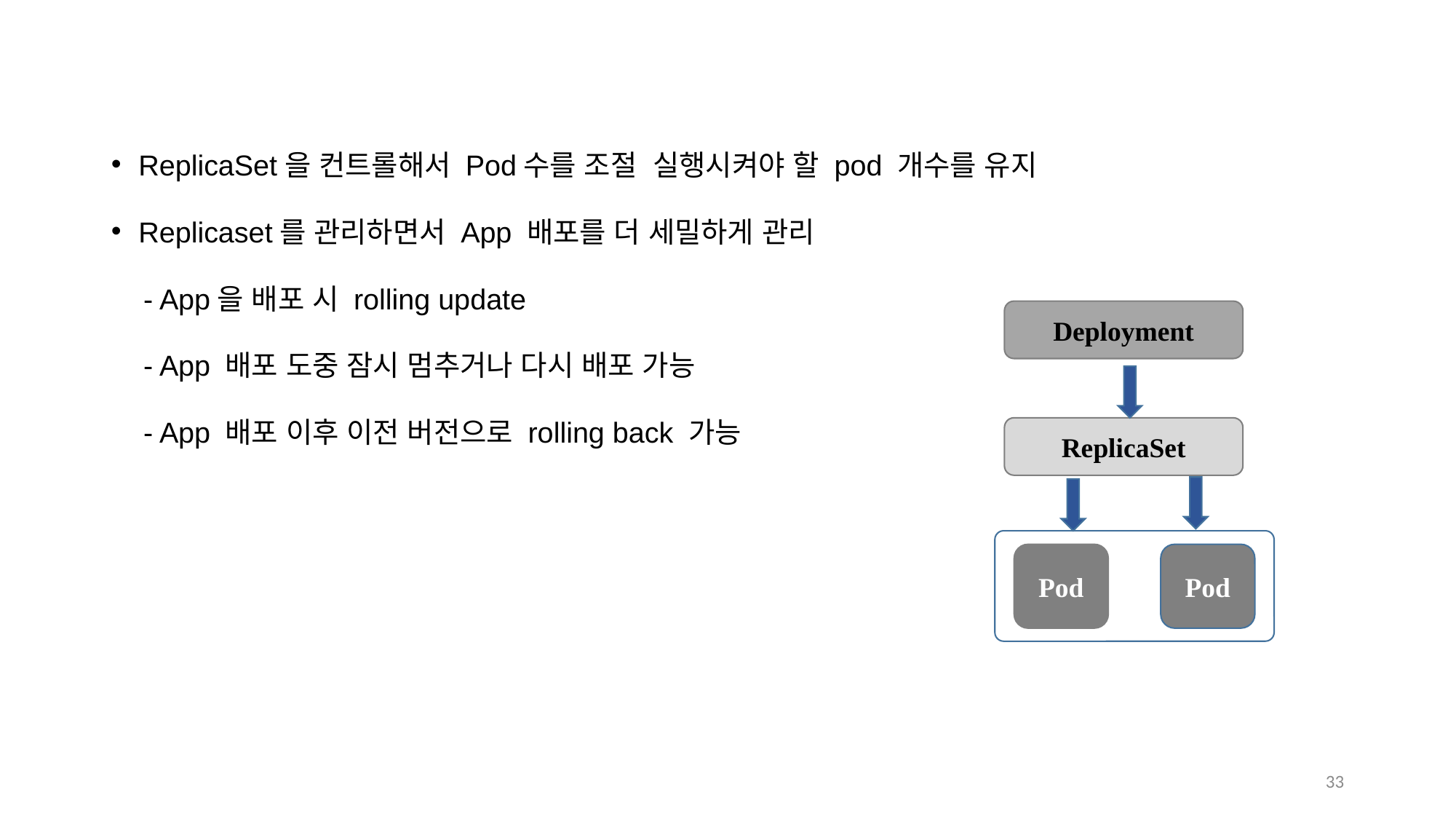

ReplicaSet을 컨트롤해서 Pod수를 조절  실행시켜야 할 pod 개수를 유지
Replicaset를 관리하면서 App 배포를 더 세밀하게 관리
    - App을 배포 시 rolling update
    - App 배포 도중 잠시 멈추거나 다시 배포 가능
    - App 배포 이후 이전 버전으로 rolling back 가능
Deployment

ReplicaSet

Pod
Pod
33